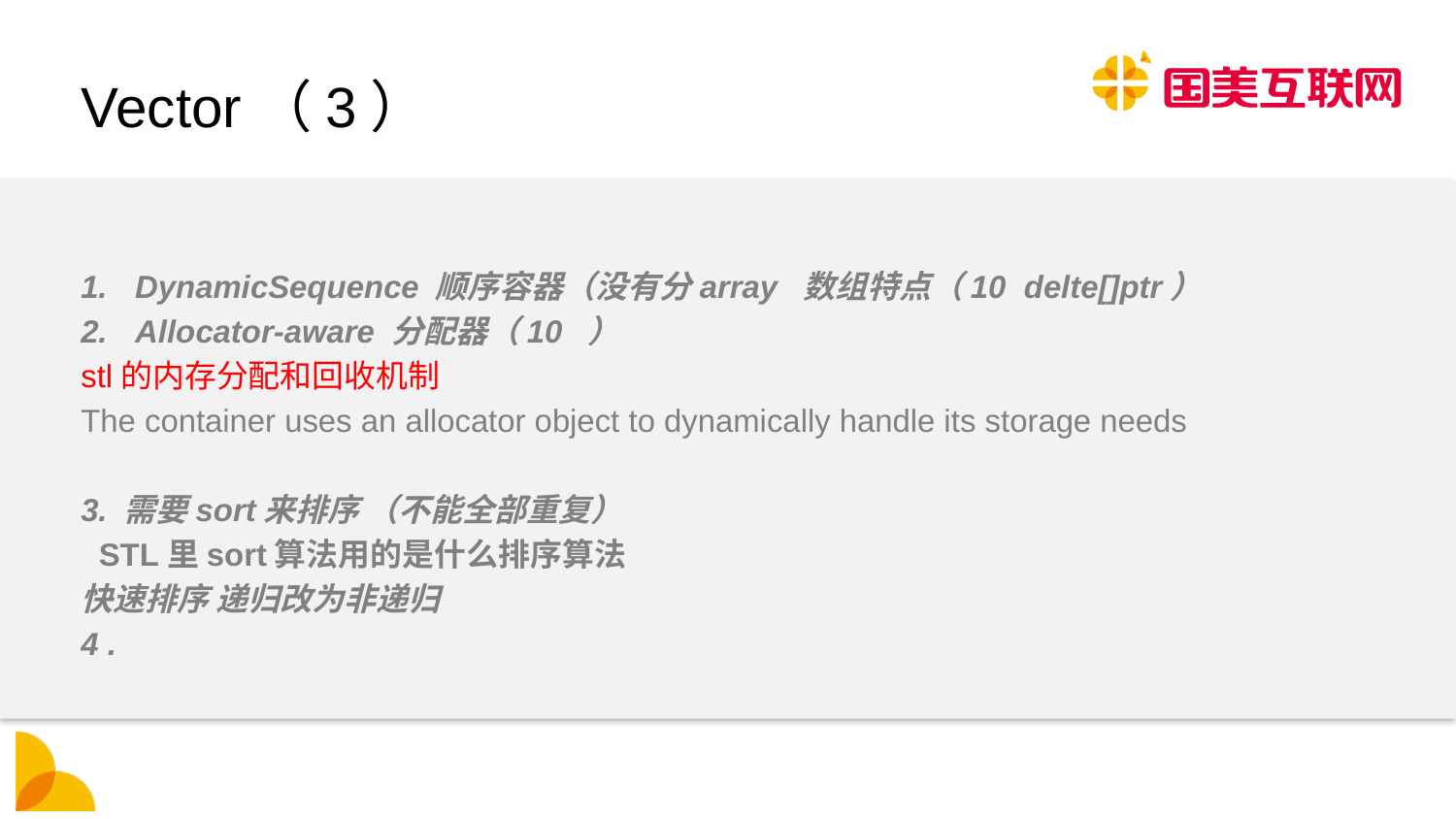

# Vector（3）

DynamicSequence 顺序容器（没有分array  数组特点（10  delte[]ptr）
Allocator-aware 分配器（10  ）
stl的内存分配和回收机制
The container uses an allocator object to dynamically handle its storage needs

3. 需要sort来排序 （不能全部重复）
  STL里sort算法用的是什么排序算法
快速排序 递归改为非递归
4 .